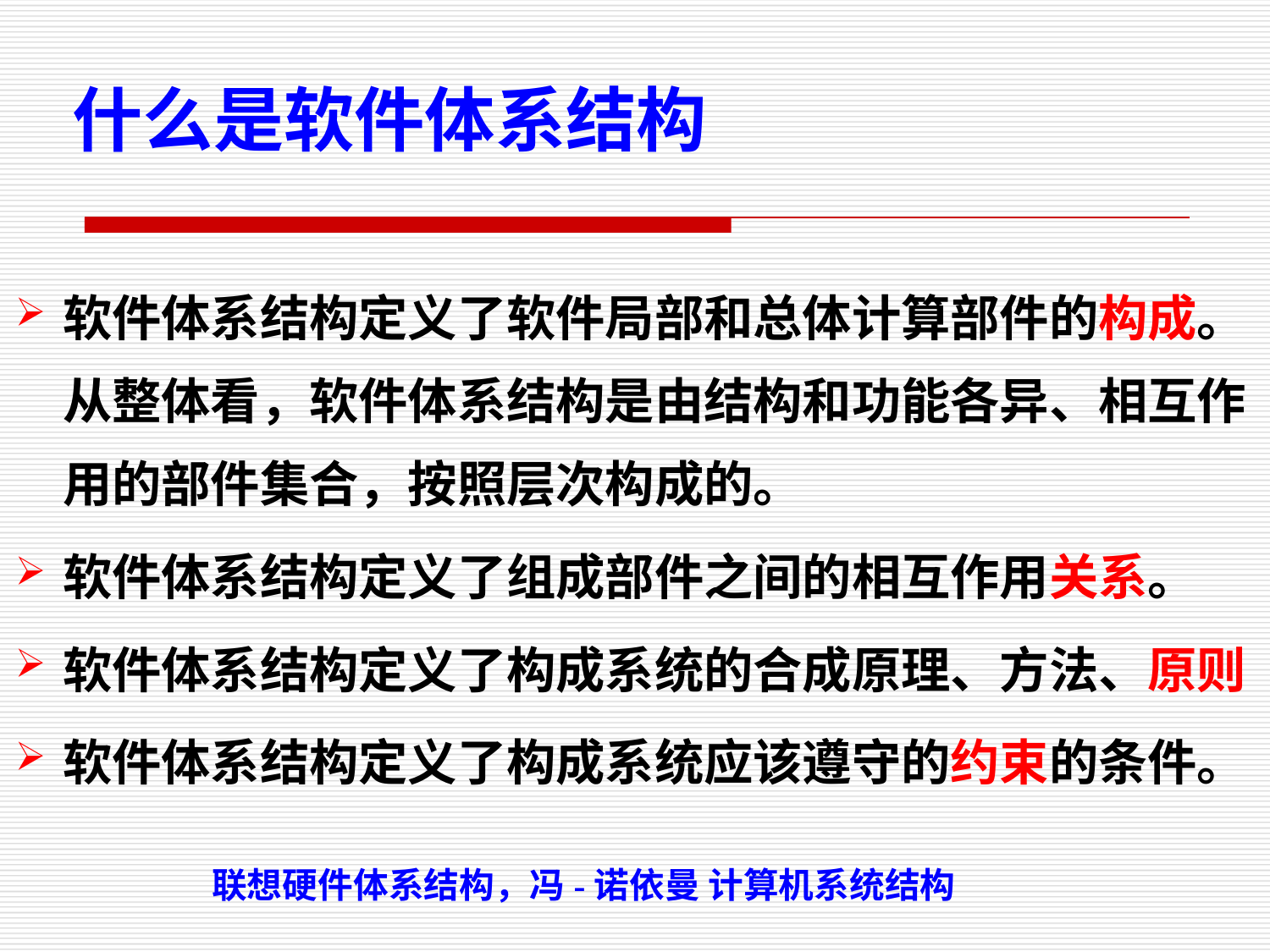

什么是软件体系结构
软件体系结构定义了软件局部和总体计算部件的构成。从整体看，软件体系结构是由结构和功能各异、相互作用的部件集合，按照层次构成的。
软件体系结构定义了组成部件之间的相互作用关系。
软件体系结构定义了构成系统的合成原理、方法、原则
软件体系结构定义了构成系统应该遵守的约束的条件。
联想硬件体系结构，冯-诺依曼 计算机系统结构